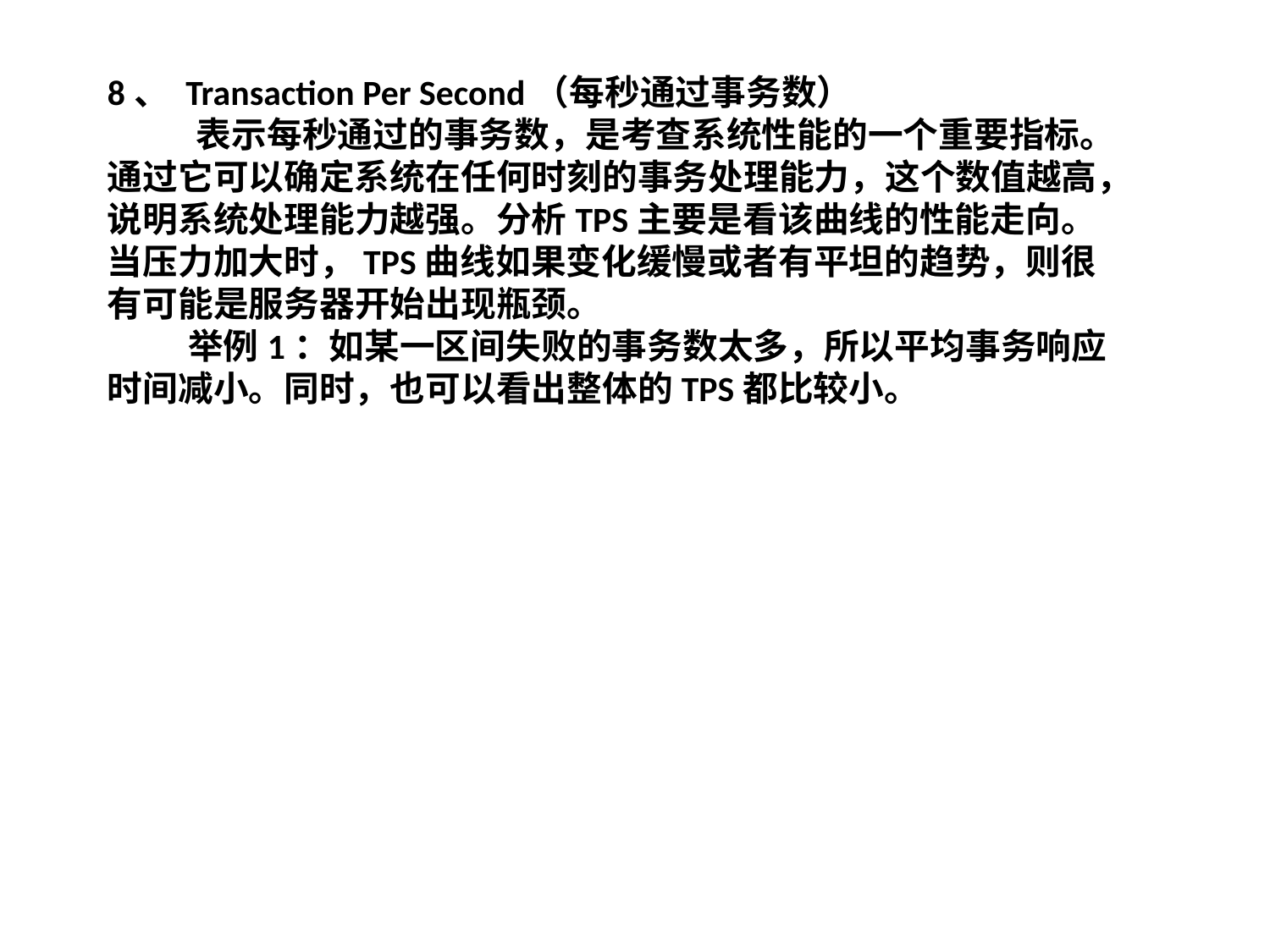

8、 Transaction Per Second（每秒通过事务数）
          表示每秒通过的事务数，是考查系统性能的一个重要指标。通过它可以确定系统在任何时刻的事务处理能力，这个数值越高，说明系统处理能力越强。分析TPS主要是看该曲线的性能走向。
当压力加大时，TPS曲线如果变化缓慢或者有平坦的趋势，则很有可能是服务器开始出现瓶颈。
         举例1：如某一区间失败的事务数太多，所以平均事务响应时间减小。同时，也可以看出整体的TPS都比较小。